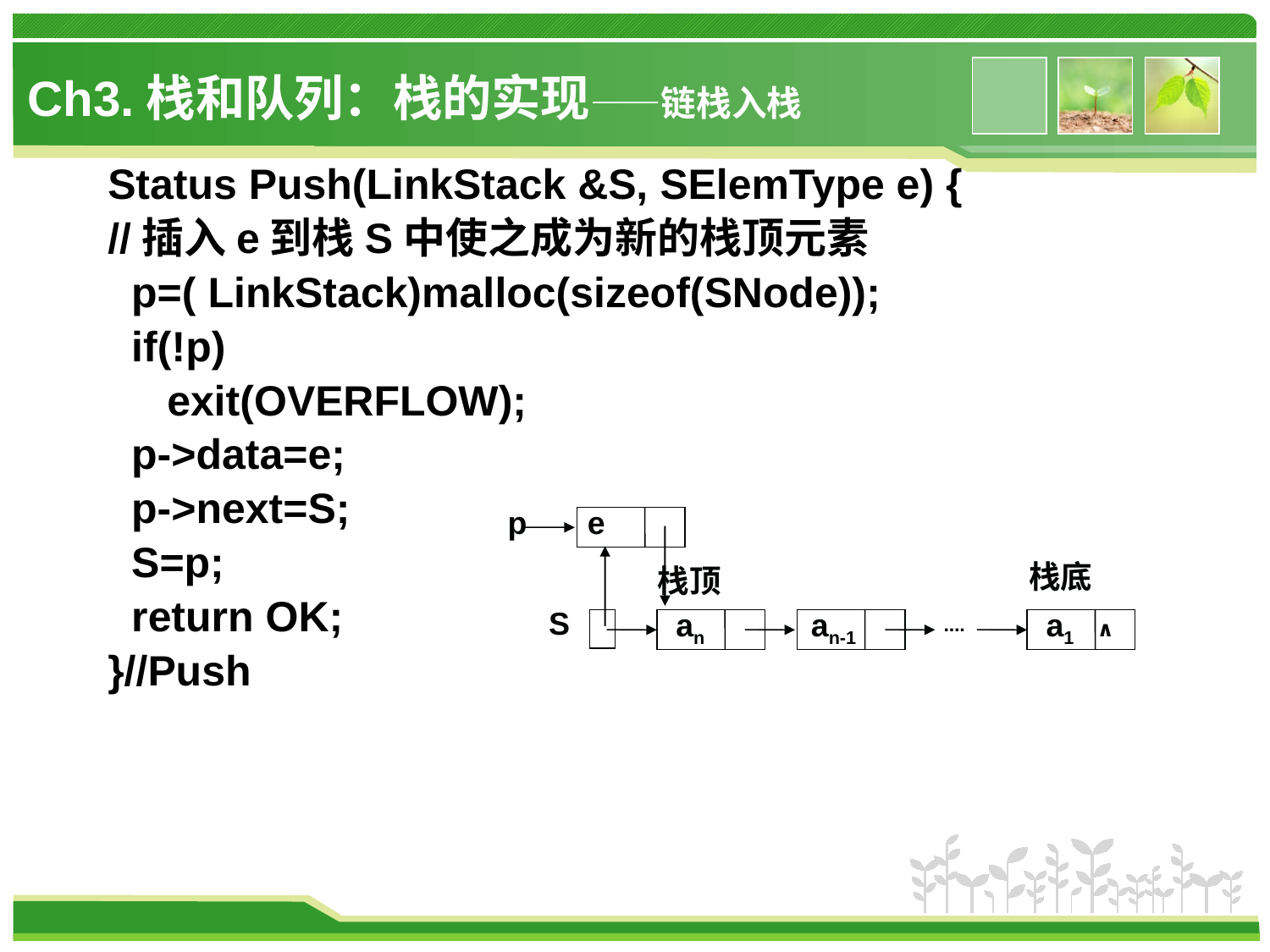

# Ch3.栈和队列：栈的实现——链栈入栈
Status Push(LinkStack &S, SElemType e) {
//插入e到栈S中使之成为新的栈顶元素
  p=( LinkStack)malloc(sizeof(SNode));
  if(!p)
     exit(OVERFLOW);
  p->data=e;
  p->next=S;
  S=p;
  return OK;
}//Push
e
p

栈底
栈顶
S
an
an-1
a1

∧

23